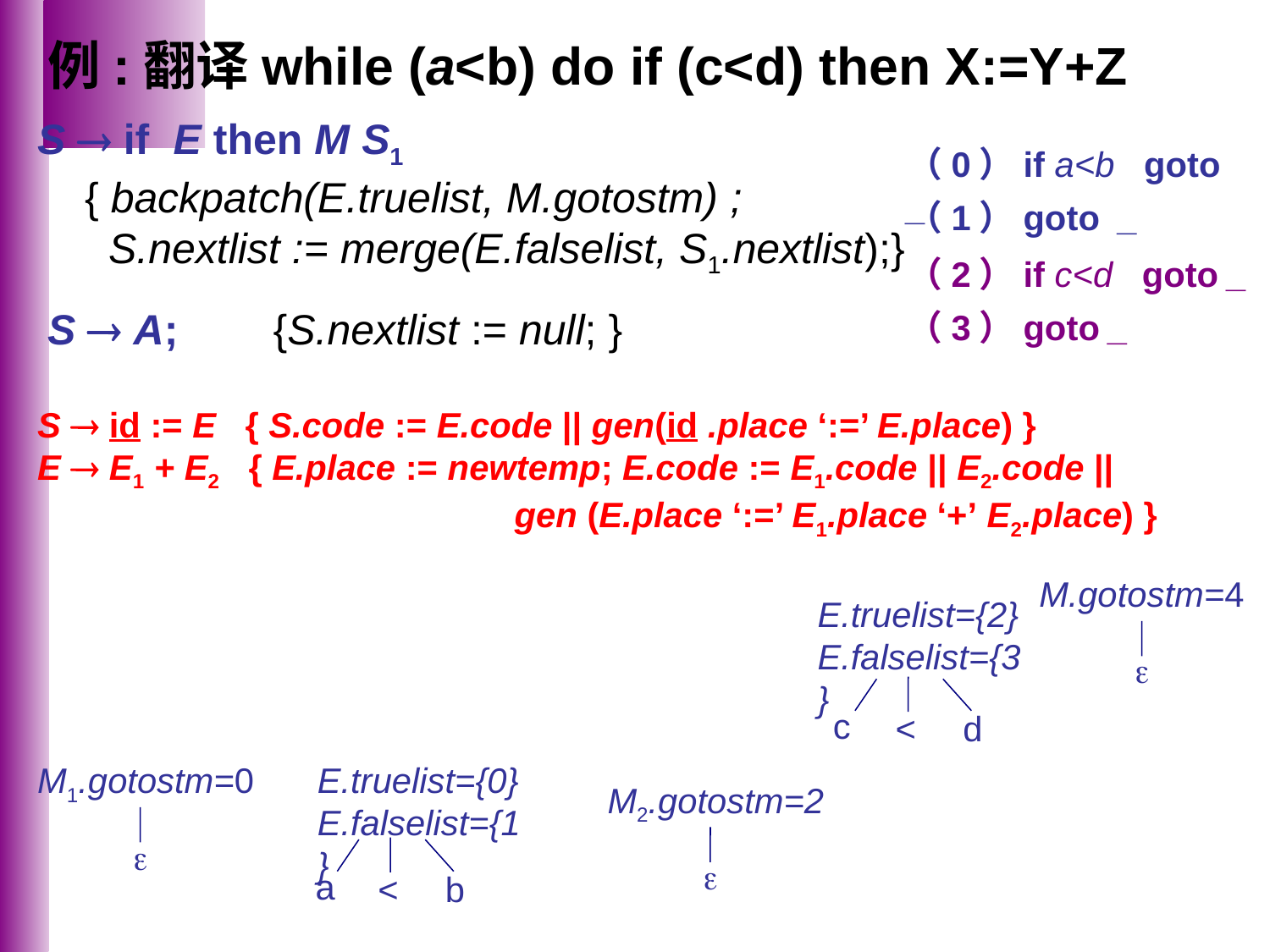

例:翻译while (a<b) do if (c<d) then X:=Y+Z
S → if  E then M S1
    { backpatch(E.truelist, M.gotostm) ;
      S.nextlist := merge(E.falselist, S1.nextlist);}
（0）if a<b   goto _
（1）goto  _
（2）if c<d   goto _
S → A;        {S.nextlist := null; }
（3）goto _
S → id := E   { S.code := E.code || gen(id .place ‘:=’ E.place) }
E → E1 + E2   { E.place := newtemp; E.code := E1.code || E2.code ||
                                                 gen (E.place ‘:=’ E1.place ‘+’ E2.place) }
M.gotostm=4

ε
E.truelist={2}
E.falselist={3}

c
<
d
E.truelist={0}
E.falselist={1}

a
<
b
M1.gotostm=0

ε
M2.gotostm=2

ε